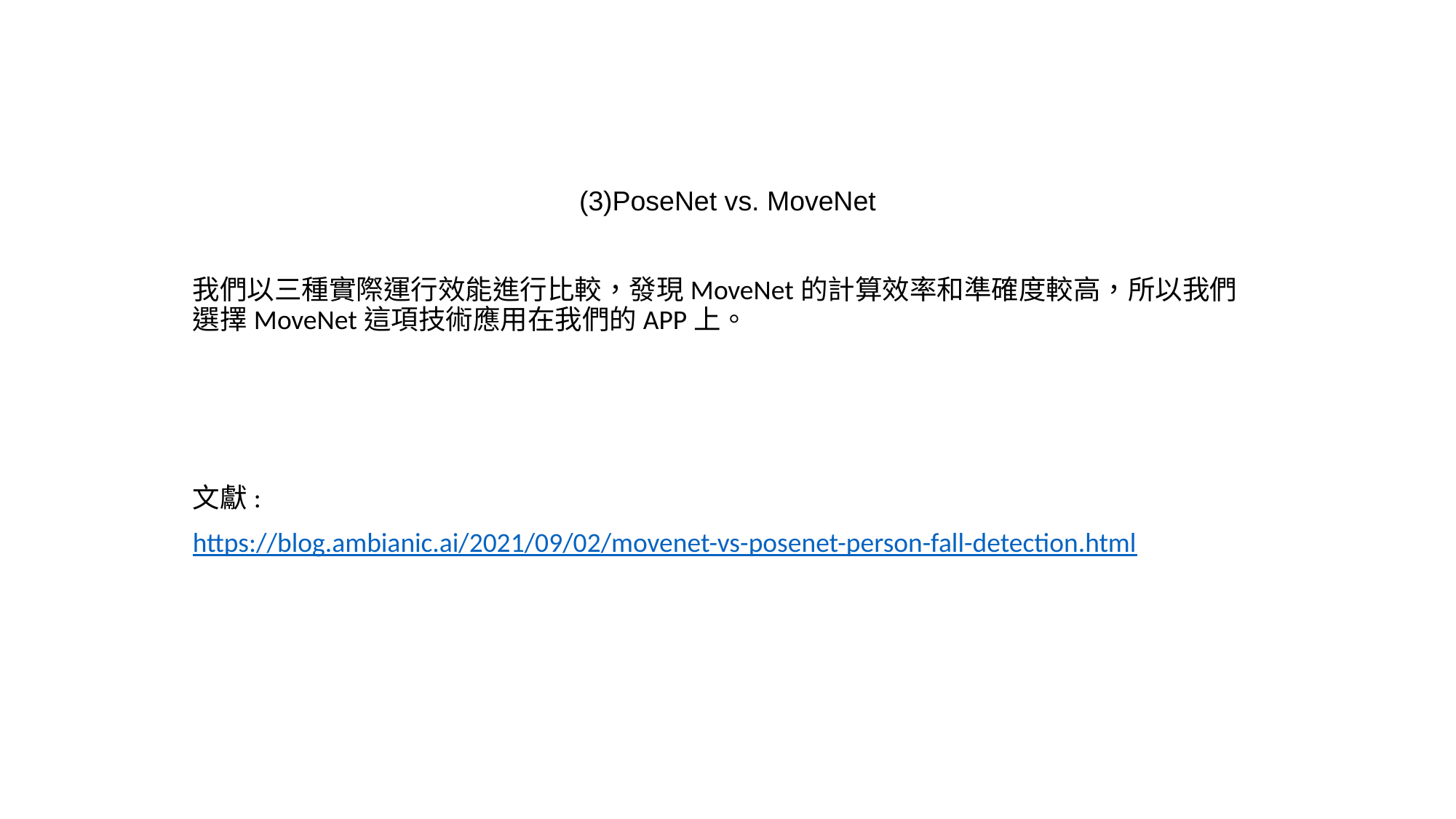

(3)PoseNet vs. MoveNet

我們以三種實際運行效能進行比較，發現MoveNet的計算效率和準確度較高，所以我們選擇MoveNet這項技術應用在我們的APP上。

文獻:
https://blog.ambianic.ai/2021/09/02/movenet-vs-posenet-person-fall-detection.html